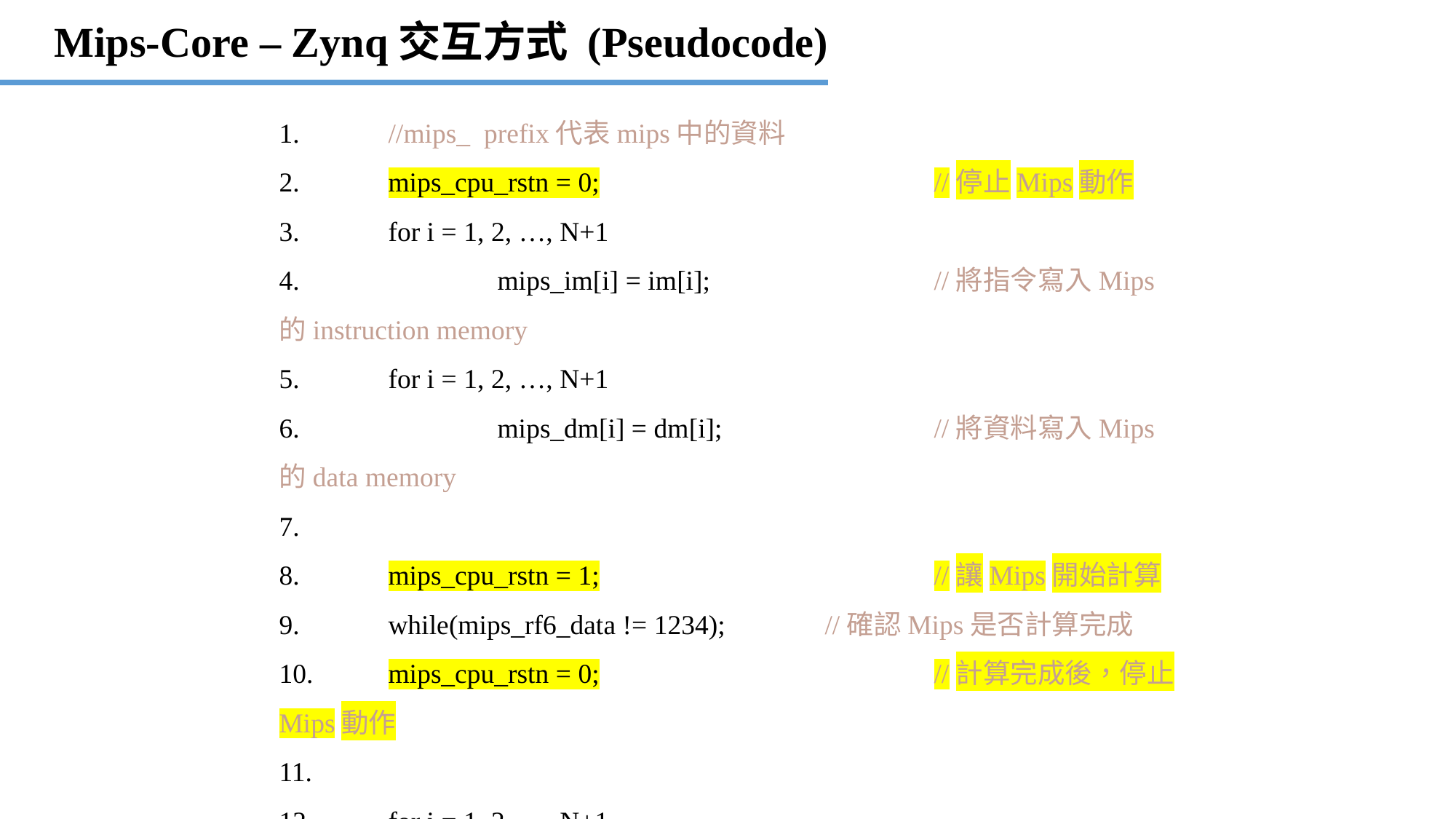

Mips-Core – Zynq交互方式 (Pseudocode)

1. 	//mips_  prefix代表mips中的資料
2. 	mips_cpu_rstn = 0;				//停止Mips動作
3. 	for i = 1, 2, …, N+1
4.		mips_im[i] = im[i];			//將指令寫入Mips 的instruction memory
5. 	for i = 1, 2, …, N+1
6.		mips_dm[i] = dm[i];		//將資料寫入Mips 的data memory
7.
8. 	mips_cpu_rstn = 1;				//讓Mips開始計算
9.	while(mips_rf6_data != 1234);	//確認Mips是否計算完成
10.	mips_cpu_rstn = 0;				//計算完成後，停止Mips動作
11.
12. 	for i = 1, 2, …, N+1
13. 		dm[i] = mips_dm[i] ;		//讀取Mips data memory中的計算結果